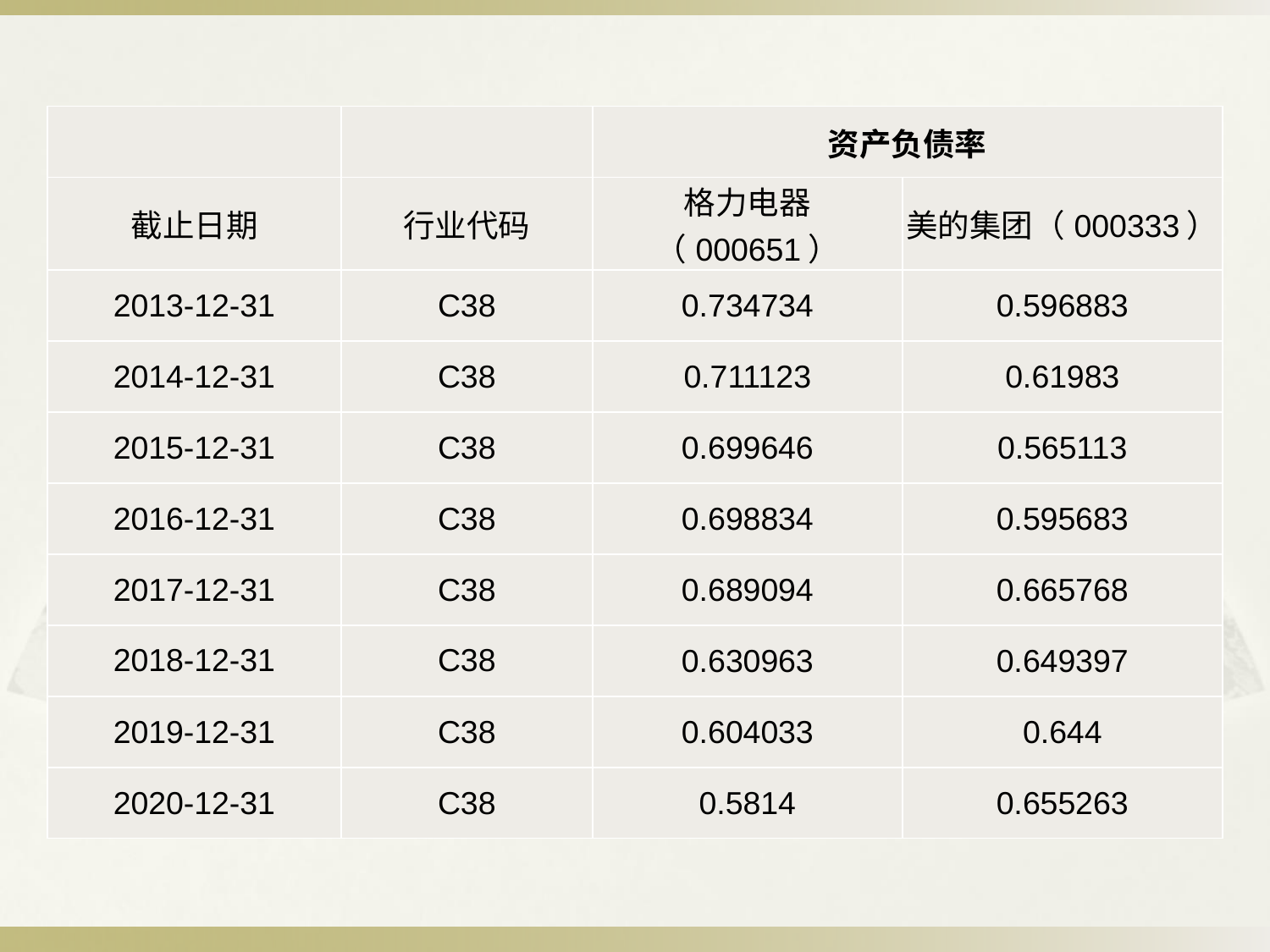

|  |  | 资产负债率 |  |
| --- | --- | --- | --- |
| 截止日期 | 行业代码 | 格力电器（000651） | 美的集团（000333） |
| 2013-12-31 | C38 | 0.734734 | 0.596883 |
| 2014-12-31 | C38 | 0.711123 | 0.61983 |
| 2015-12-31 | C38 | 0.699646 | 0.565113 |
| 2016-12-31 | C38 | 0.698834 | 0.595683 |
| 2017-12-31 | C38 | 0.689094 | 0.665768 |
| 2018-12-31 | C38 | 0.630963 | 0.649397 |
| 2019-12-31 | C38 | 0.604033 | 0.644 |
| 2020-12-31 | C38 | 0.5814 | 0.655263 |